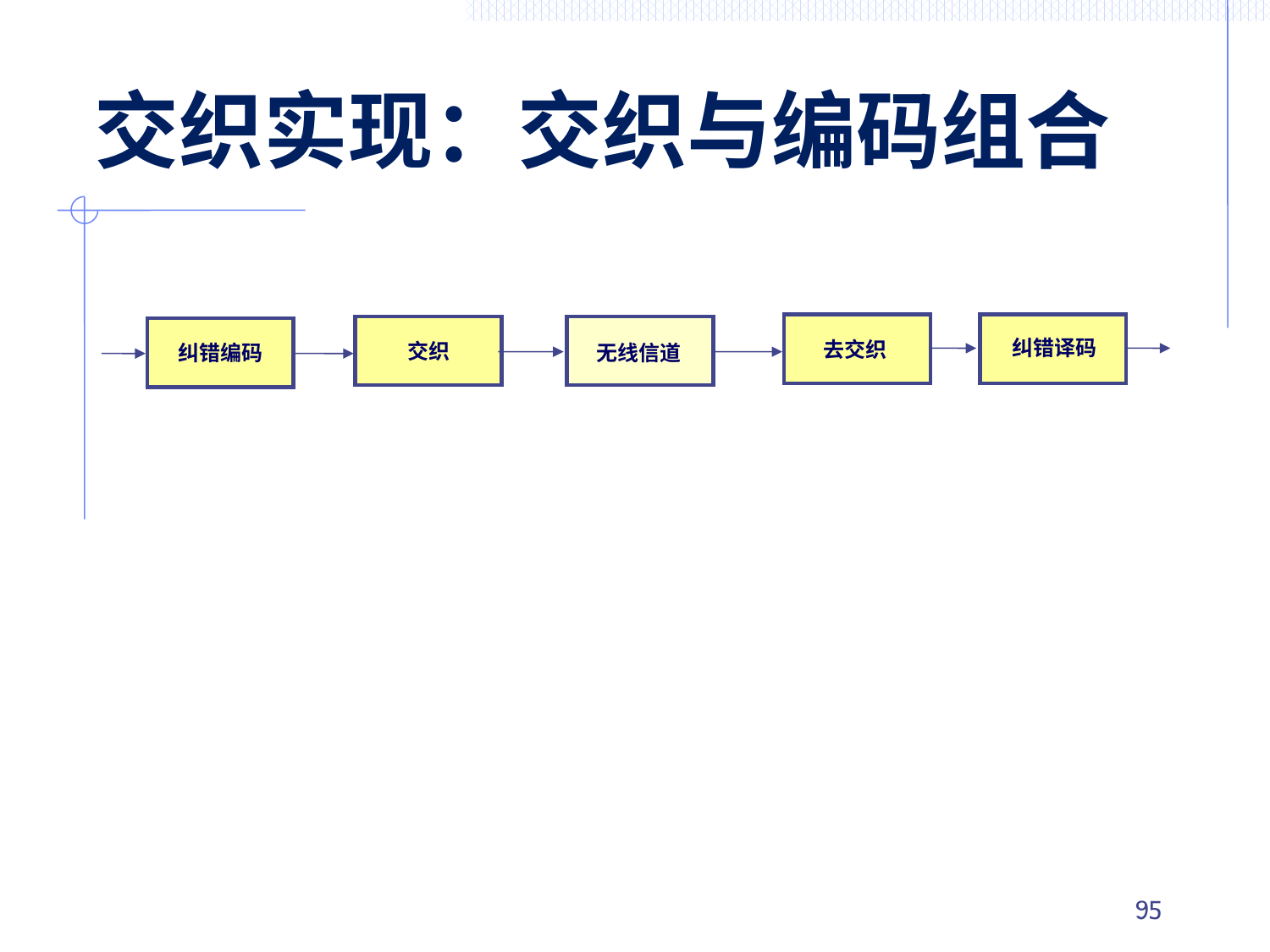

# 交织实现：交织与编码组合
去交织

纠错译码

交织

纠错编码
无线信道

95